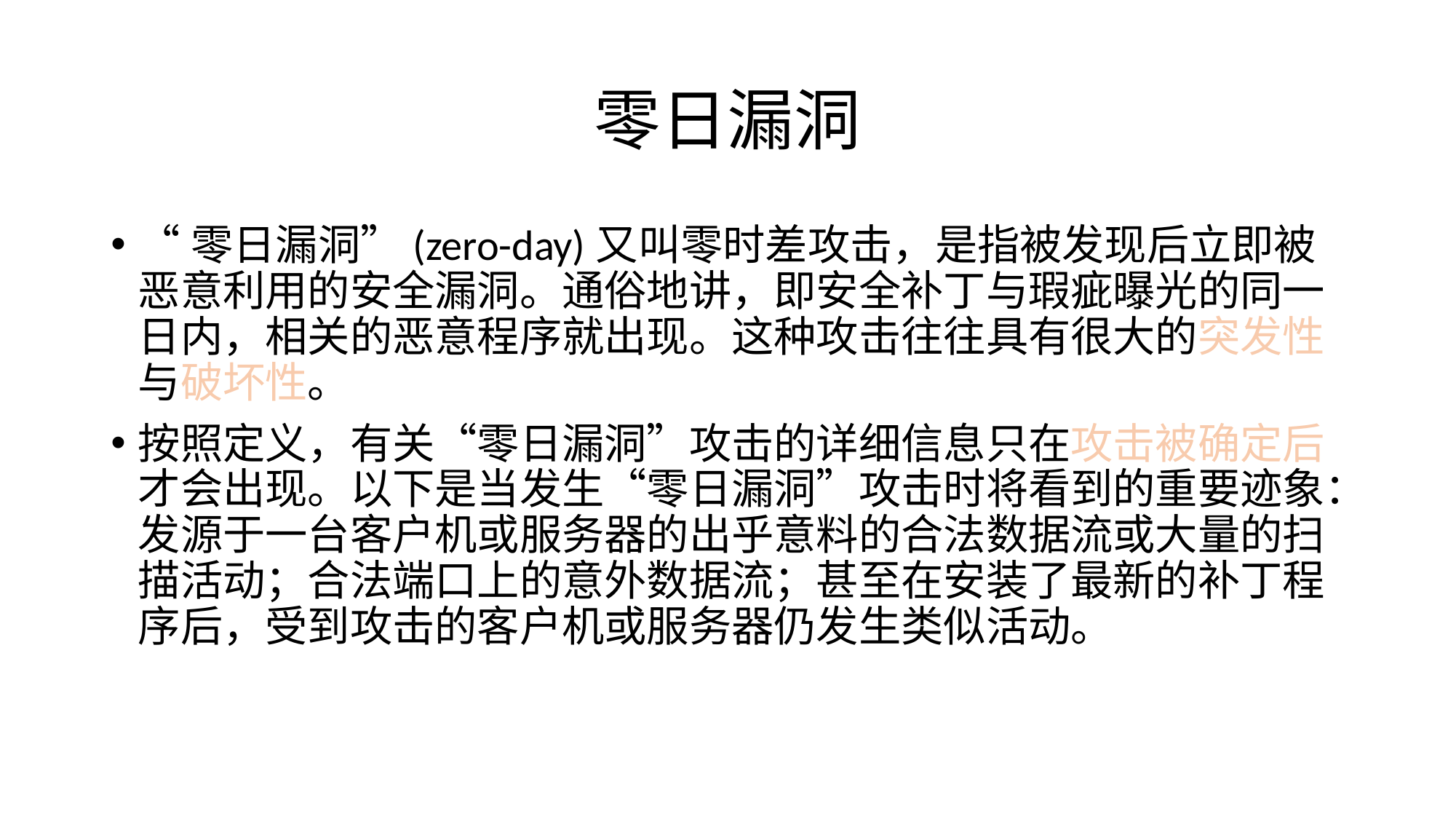

# 零日漏洞
“零日漏洞”(zero-day)又叫零时差攻击，是指被发现后立即被恶意利用的安全漏洞。通俗地讲，即安全补丁与瑕疵曝光的同一日内，相关的恶意程序就出现。这种攻击往往具有很大的突发性与破坏性。
按照定义，有关“零日漏洞”攻击的详细信息只在攻击被确定后才会出现。以下是当发生“零日漏洞”攻击时将看到的重要迹象：发源于一台客户机或服务器的出乎意料的合法数据流或大量的扫描活动；合法端口上的意外数据流；甚至在安装了最新的补丁程序后，受到攻击的客户机或服务器仍发生类似活动。